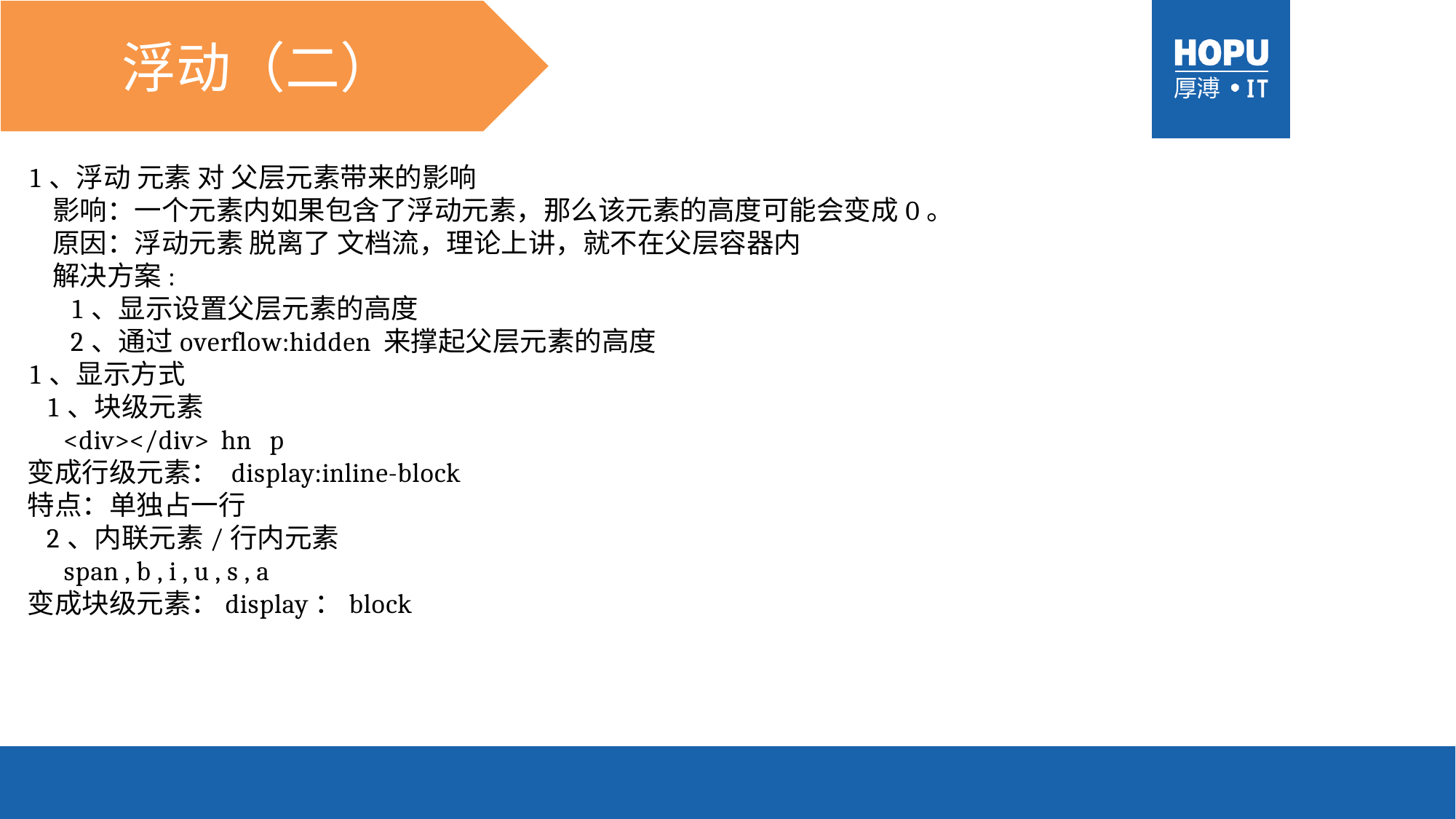

浮动（二）
1、浮动 元素 对 父层元素带来的影响
   影响：一个元素内如果包含了浮动元素，那么该元素的高度可能会变成0。
   原因：浮动元素 脱离了 文档流，理论上讲，就不在父层容器内
   解决方案:
       1、显示设置父层元素的高度
       2、通过overflow:hidden 来撑起父层元素的高度
1、显示方式
   1、块级元素
      <div></div>  hn   p
变成行级元素： display:inline-block
特点：单独占一行
   2、内联元素/行内元素
      span , b , i , u , s , a
变成块级元素：display：block